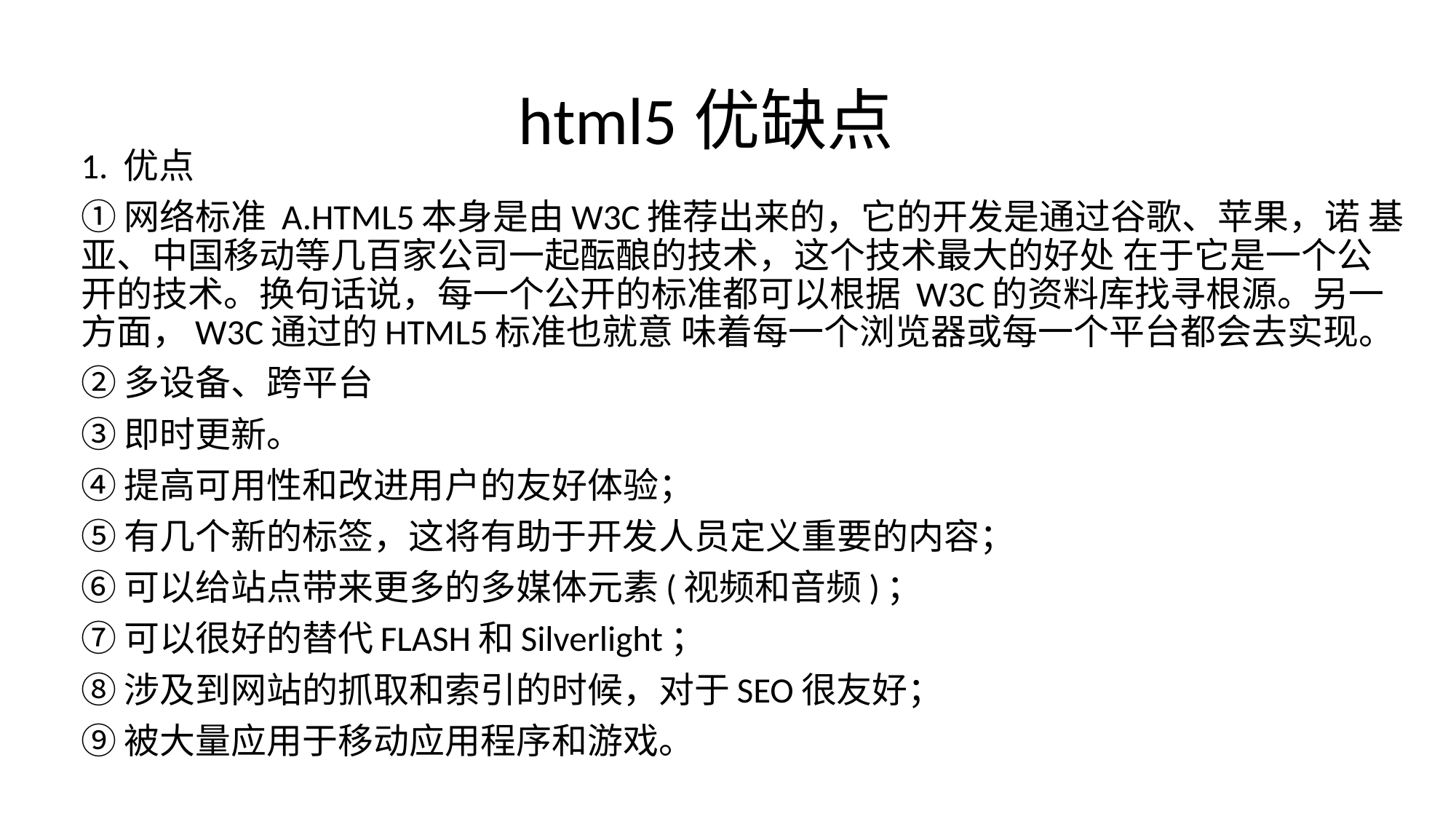

# html5优缺点
1. 优点
①网络标准 A.HTML5本身是由W3C推荐出来的，它的开发是通过谷歌、苹果，诺 基亚、中国移动等几百家公司一起酝酿的技术，这个技术最大的好处 在于它是一个公开的技术。换句话说，每一个公开的标准都可以根据 W3C的资料库找寻根源。另一方面，W3C通过的HTML5标准也就意 味着每一个浏览器或每一个平台都会去实现。
②多设备、跨平台
③即时更新。
④提高可用性和改进用户的友好体验；
⑤有几个新的标签，这将有助于开发人员定义重要的内容；
⑥可以给站点带来更多的多媒体元素(视频和音频)；
⑦可以很好的替代FLASH和Silverlight；
⑧涉及到网站的抓取和索引的时候，对于SEO很友好；
⑨被大量应用于移动应用程序和游戏。